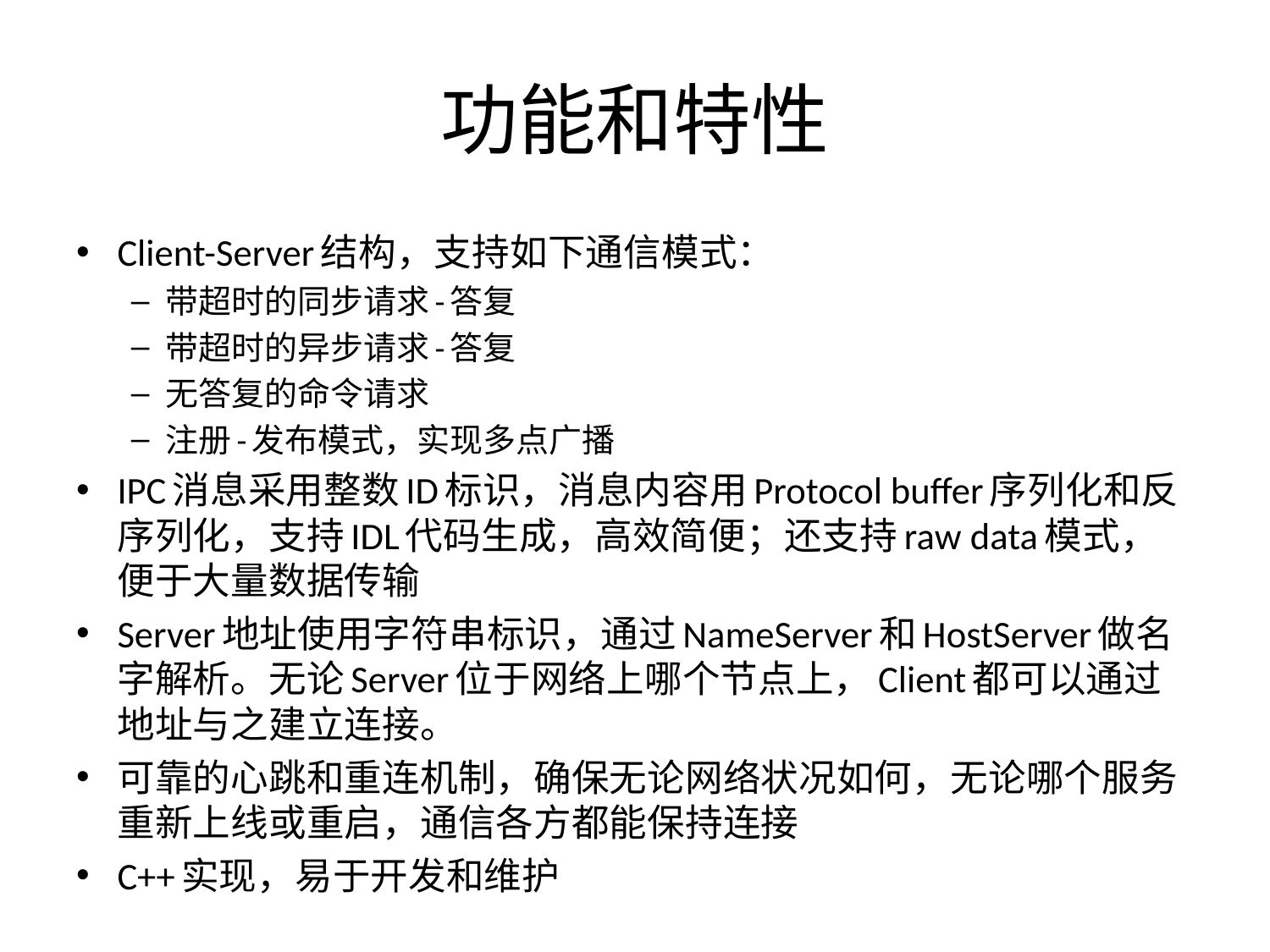

# 功能和特性
Client-Server结构，支持如下通信模式：
带超时的同步请求-答复
带超时的异步请求-答复
无答复的命令请求
注册-发布模式，实现多点广播
IPC消息采用整数ID标识，消息内容用Protocol buffer序列化和反序列化，支持IDL代码生成，高效简便；还支持raw data模式，便于大量数据传输
Server地址使用字符串标识，通过NameServer和HostServer做名字解析。无论Server位于网络上哪个节点上，Client都可以通过地址与之建立连接。
可靠的心跳和重连机制，确保无论网络状况如何，无论哪个服务重新上线或重启，通信各方都能保持连接
C++实现，易于开发和维护